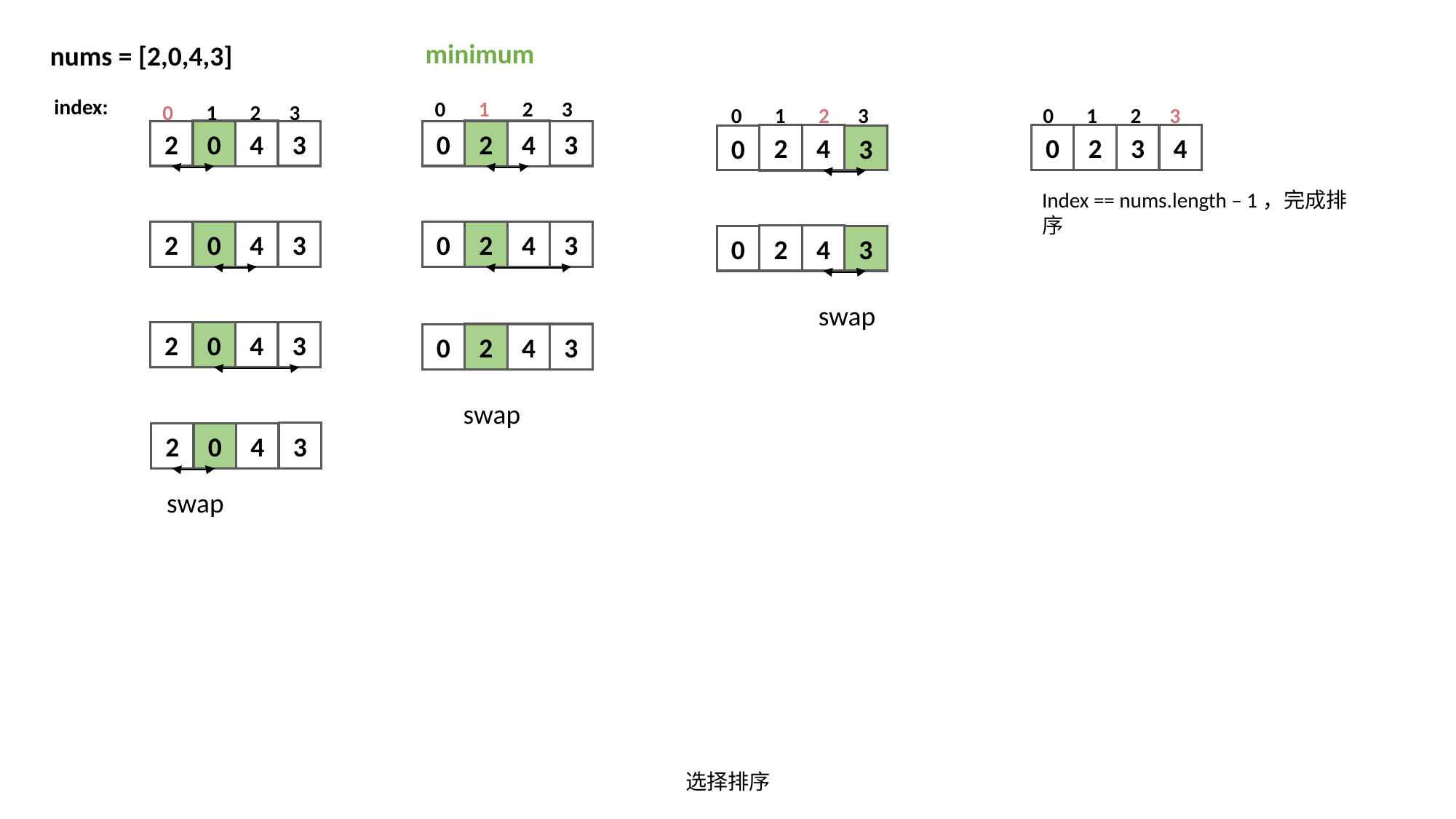

minimum
nums = [2,0,4,3]
index:
0
1
2
3
0
1
2
3
0
1
2
3
0
1
2
3
0
4
2
4
2
3
0
3
2
3
0
4
2
4
0
3
Index == nums.length – 1，完成排序
0
4
2
4
2
3
0
3
2
4
0
3
swap
0
4
3
2
2
4
3
0
swap
3
0
4
2
swap
选择排序